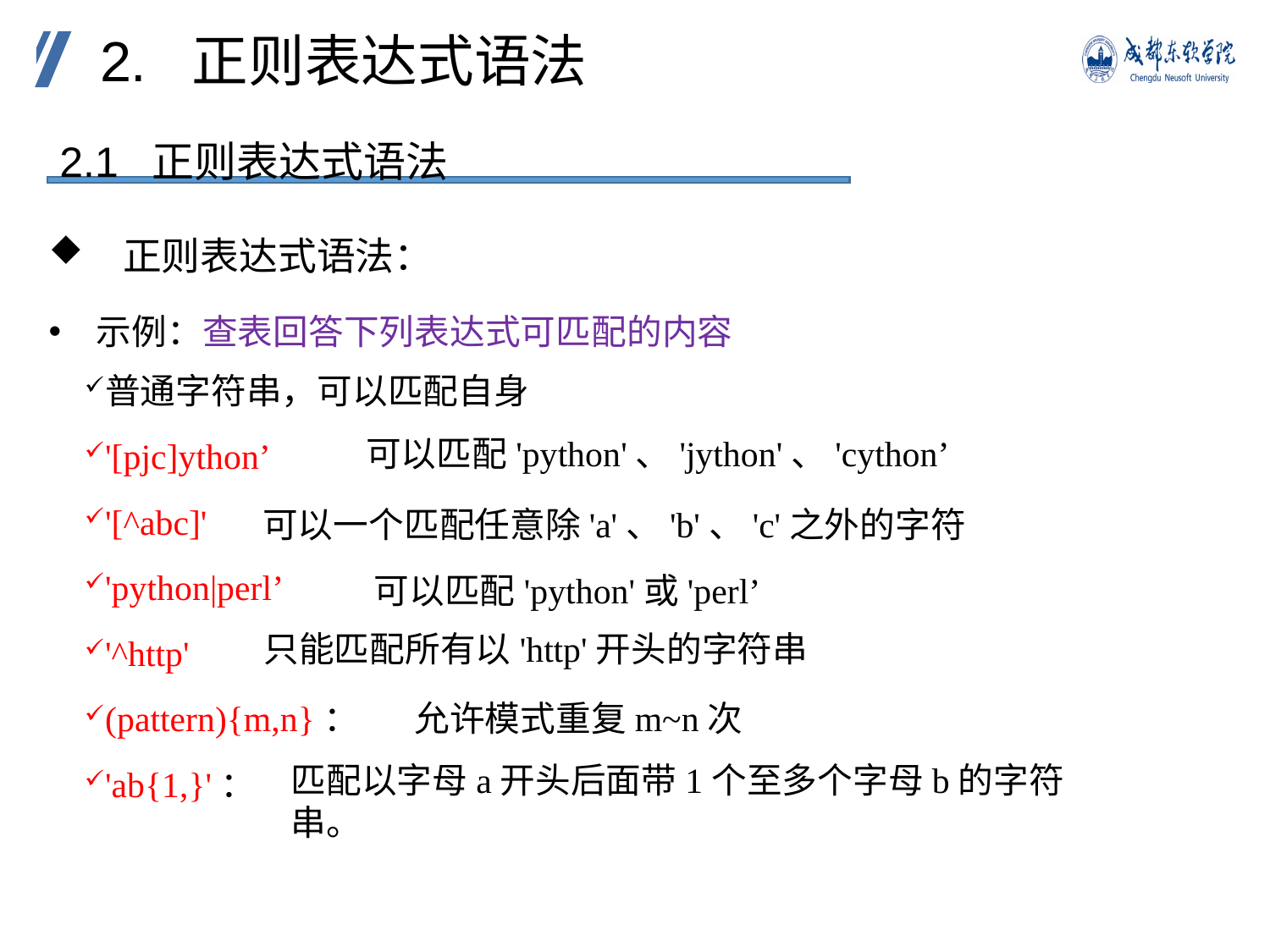

2.  正则表达式语法
2.1  正则表达式语法

  正则表达式语法：
示例：查表回答下列表达式可匹配的内容

普通字符串，可以匹配自身
'[pjc]ython’
'[^abc]'
'python|perl’
'^http'
(pattern){m,n}：
'ab{1,}'：
可以匹配'python'、'jython'、'cython’
可以一个匹配任意除'a'、'b'、'c'之外的字符
可以匹配'python'或'perl’
只能匹配所有以'http'开头的字符串
允许模式重复m~n次
匹配以字母a开头后面带1个至多个字母b的字符串。